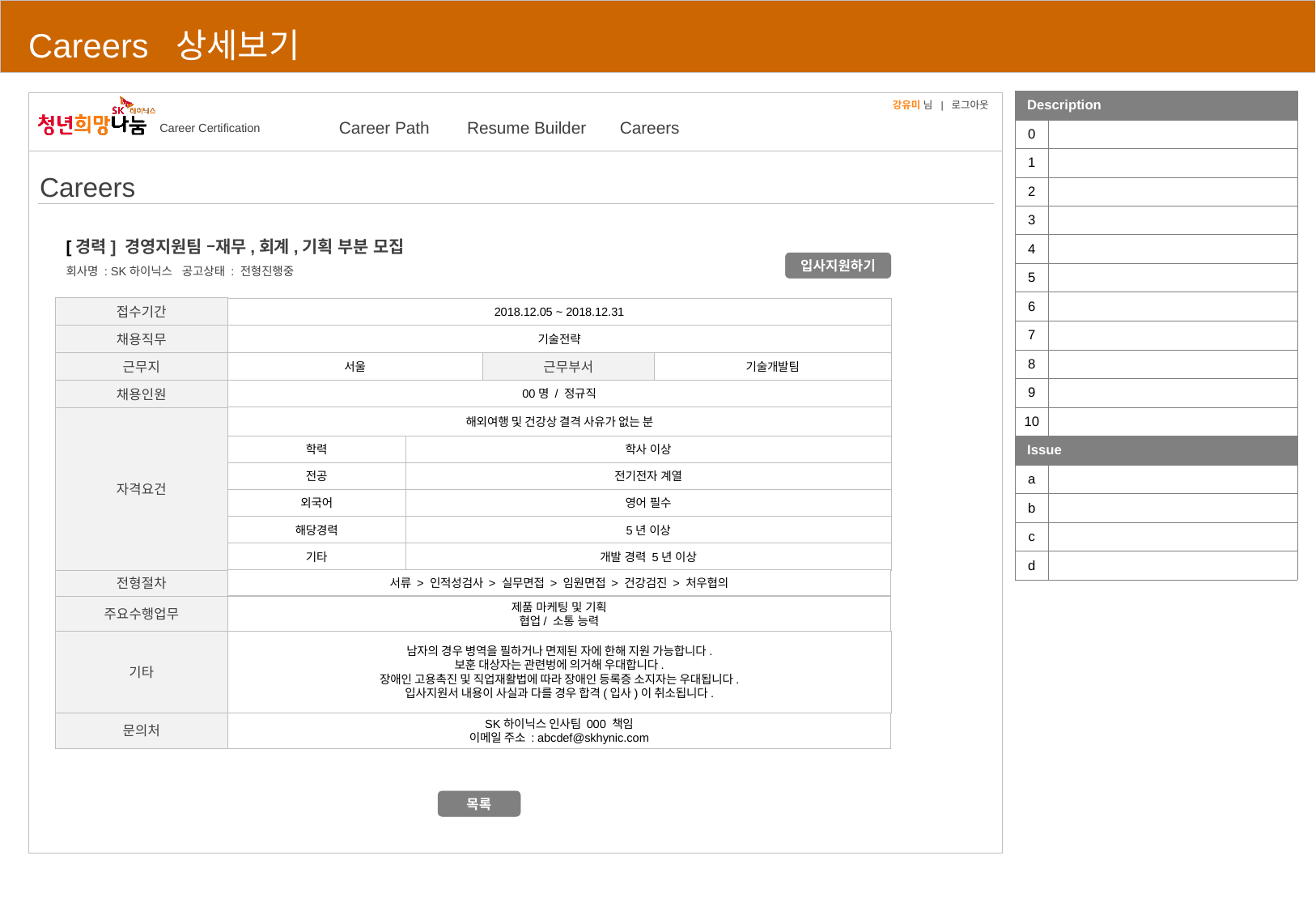

# Careers  상세보기
| Description |  |
| --- | --- |
| 0 |  |
| 1 |  |
| 2 |  |
| 3 |  |
| 4 |  |
| 5 |  |
| 6 |  |
| 7 |  |
| 8 |  |
| 9 |  |
| 10 |  |
| Issue |  |
| a |  |
| b |  |
| c |  |
| d |  |
강유미 님  |  로그아웃
Career Path
Resume Builder
Careers
Careers
[경력] 경영지원팀 –재무,회계,기획 부분 모집
회사명 : SK하이닉스   공고상태 : 전형진행중
입사지원하기
접수기간
2018.12.05 ~ 2018.12.31
채용직무
기술전략
기술개발팀
근무지
서울
근무부서
00명 / 정규직
채용인원
해외여행 및 건강상 결격 사유가 없는 분
자격요건
학력
학사 이상
전공
전기전자 계열
외국어
영어 필수
해당경력
5년 이상
기타
개발 경력 5년 이상
전형절차
서류 > 인적성검사 > 실무면접 > 임원면접 > 건강검진 > 처우협의
주요수행업무
제품 마케팅 및 기획
협업/ 소통 능력
기타
남자의 경우 병역을 필하거나 면제된 자에 한해 지원 가능합니다.
보훈 대상자는 관련벙에 의거해 우대합니다.
장애인 고용촉진 및 직업재활법에 따라 장애인 등록증 소지자는 우대됩니다.
입사지원서 내용이 사실과 다를 경우 합격(입사)이 취소됩니다.
문의처
SK하이닉스 인사팀 000 책임
이메일 주소 : abcdef@skhynic.com
목록